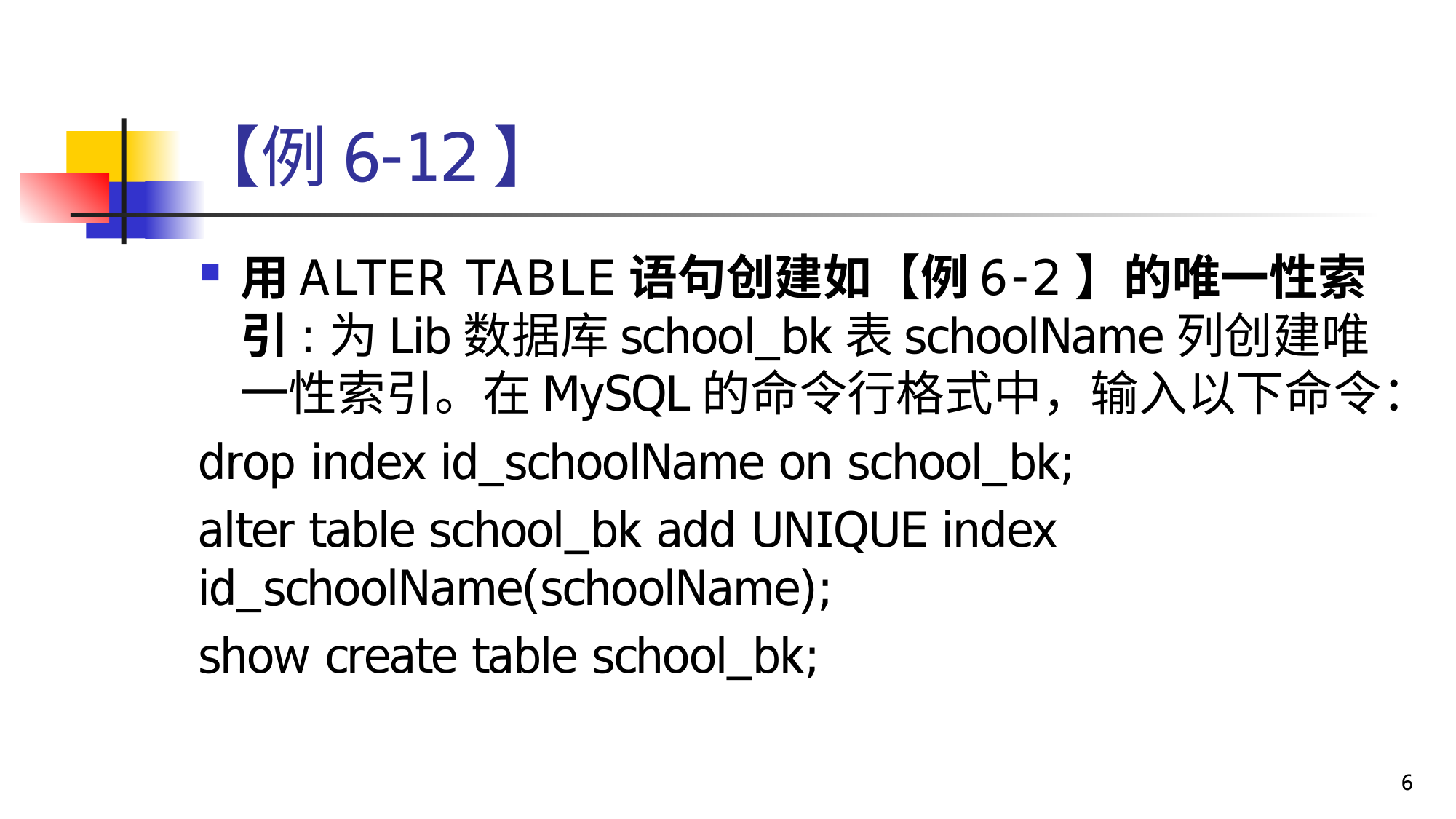

# 【例6-12】
用ALTER TABLE语句创建如【例6-2】的唯一性索引:为Lib数据库school_bk表schoolName列创建唯一性索引。在MySQL的命令行格式中，输入以下命令：
drop index id_schoolName on school_bk;
alter table school_bk add UNIQUE index id_schoolName(schoolName);
show create table school_bk;

6